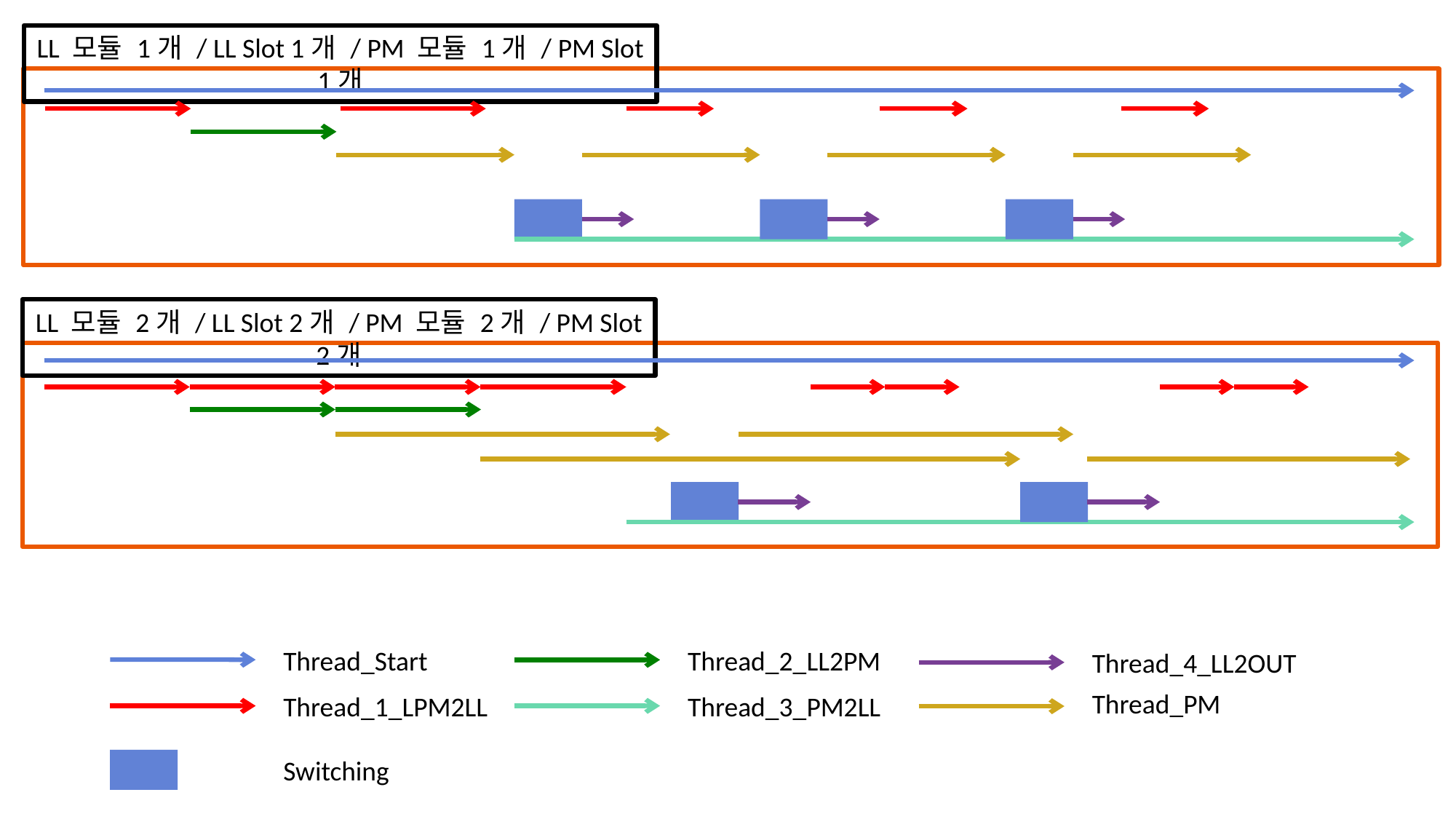

LL 모듈 1개 / LL Slot 1개 / PM 모듈 1개 / PM Slot 1개

LL 모듈 2개 / LL Slot 2개 / PM 모듈 2개 / PM Slot 2개

Thread_Start
Thread_2_LL2PM
Thread_4_LL2OUT
Thread_PM
Thread_1_LPM2LL
Thread_3_PM2LL
Switching